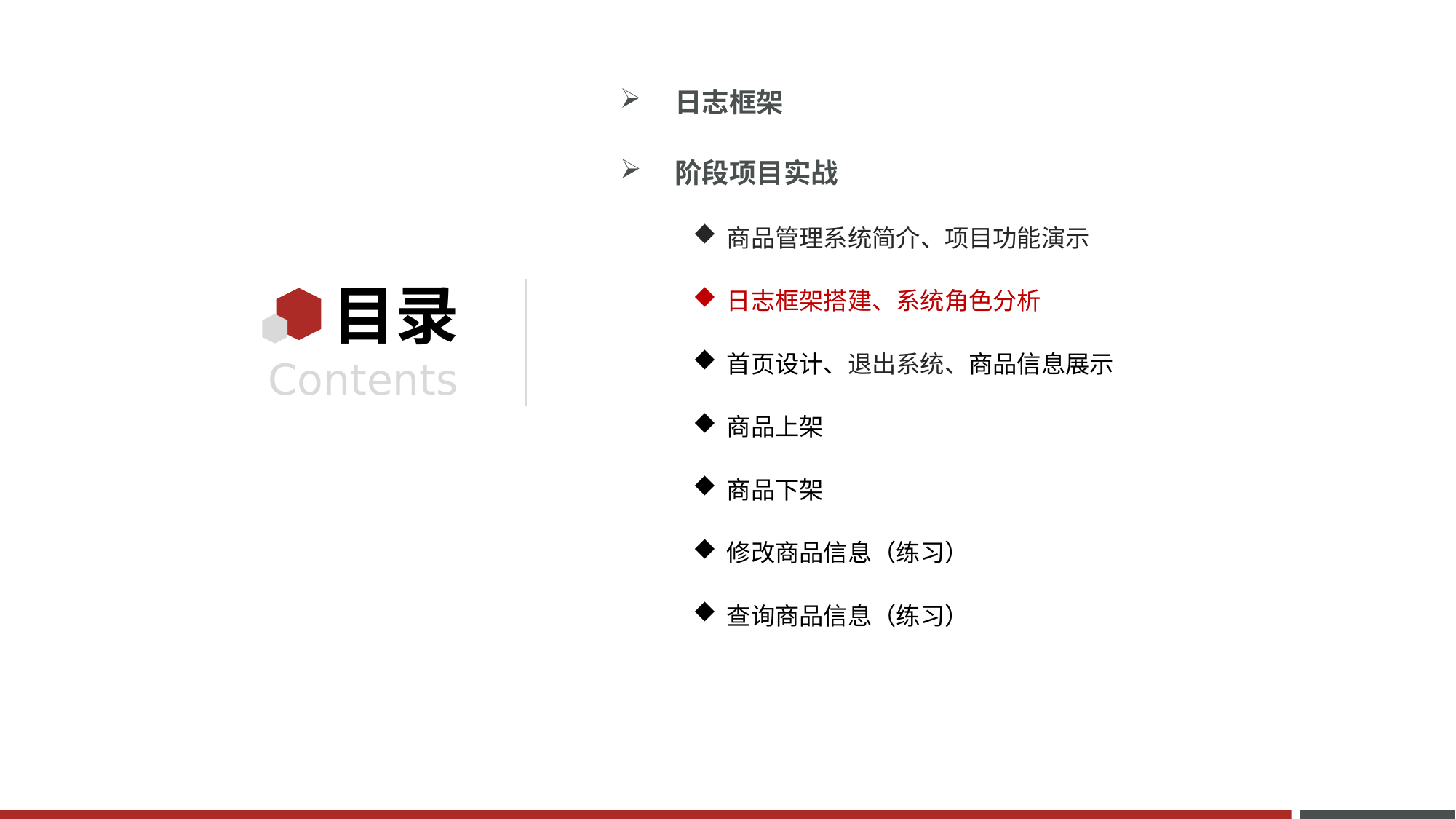

日志框架
阶段项目实战
商品管理系统简介、项目功能演示
日志框架搭建、系统角色分析
首页设计、退出系统、商品信息展示
商品上架
商品下架
修改商品信息（练习）
查询商品信息（练习）